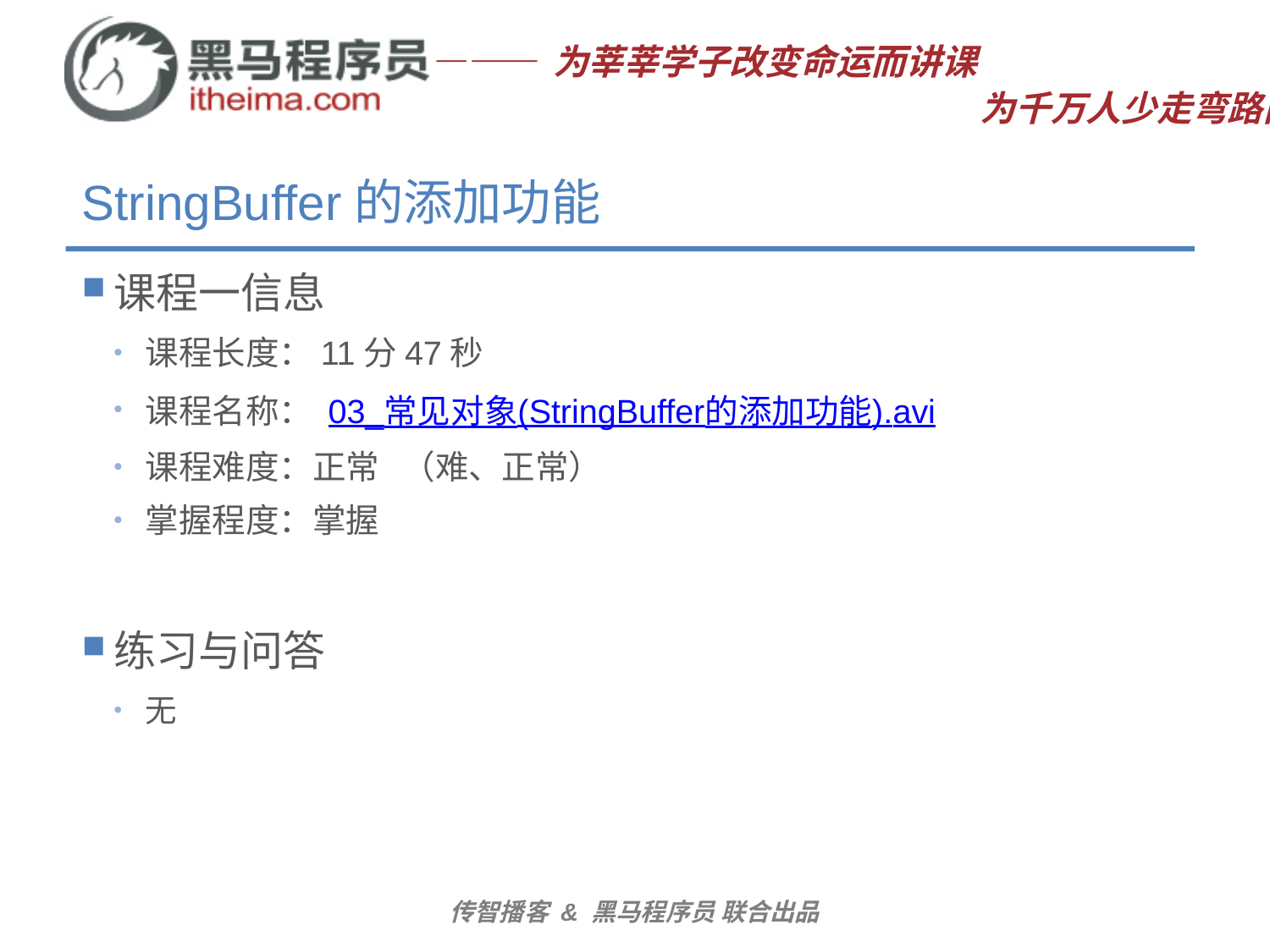

# StringBuffer的添加功能
课程一信息
课程长度：11分47秒
课程名称： 03_常见对象(StringBuffer的添加功能).avi
课程难度：正常   （难、正常）
掌握程度：掌握

练习与问答
无